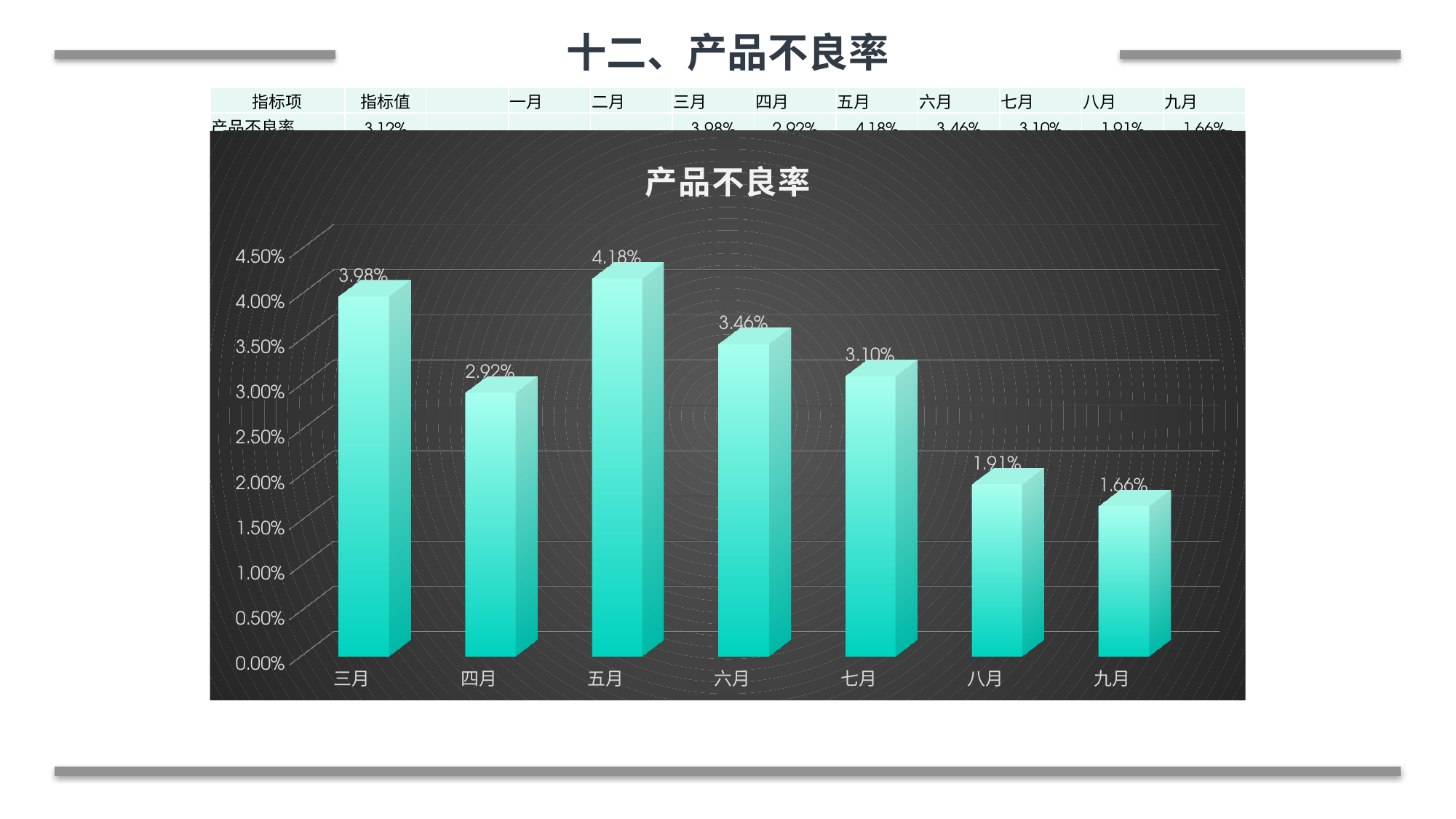

十二、产品不良率
| 指标项 | 指标值 |  | 一月 | 二月 | 三月 | 四月 | 五月 | 六月 | 七月 | 八月 | 九月 |
| --- | --- | --- | --- | --- | --- | --- | --- | --- | --- | --- | --- |
| 产品不良率 | 3.12% |  |  |  | 3.98% | 2.92% | 4.18% | 3.46% | 3.10% | 1.91% | 1.66% |

[unsupported chart]